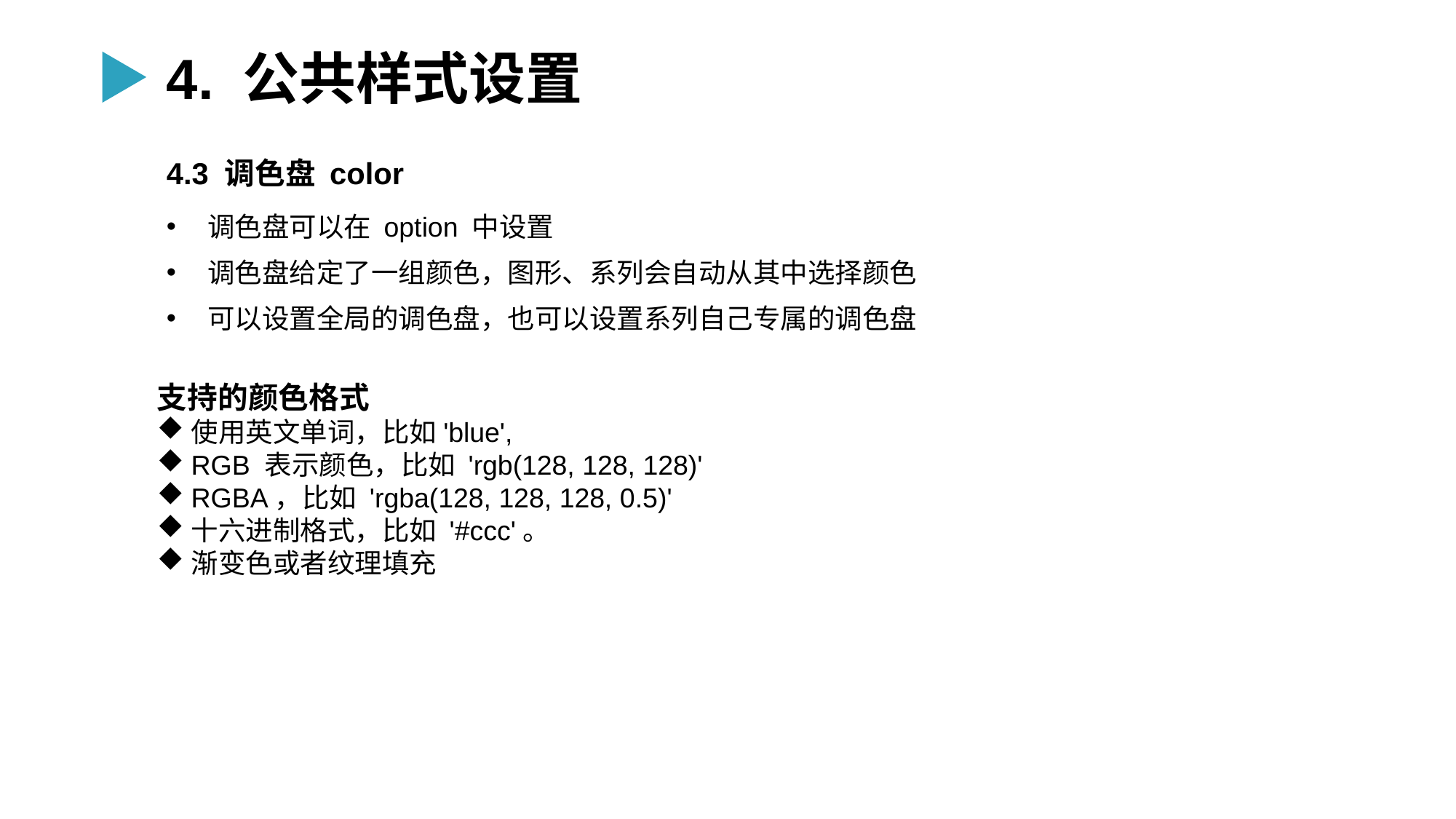

4. 公共样式设置

4.3 调色盘 color
调色盘可以在 option 中设置
调色盘给定了一组颜色，图形、系列会自动从其中选择颜色
可以设置全局的调色盘，也可以设置系列自己专属的调色盘
支持的颜色格式
使用英文单词，比如'blue',
RGB 表示颜色，比如 'rgb(128, 128, 128)'
RGBA，比如 'rgba(128, 128, 128, 0.5)'
十六进制格式，比如 '#ccc'。
渐变色或者纹理填充